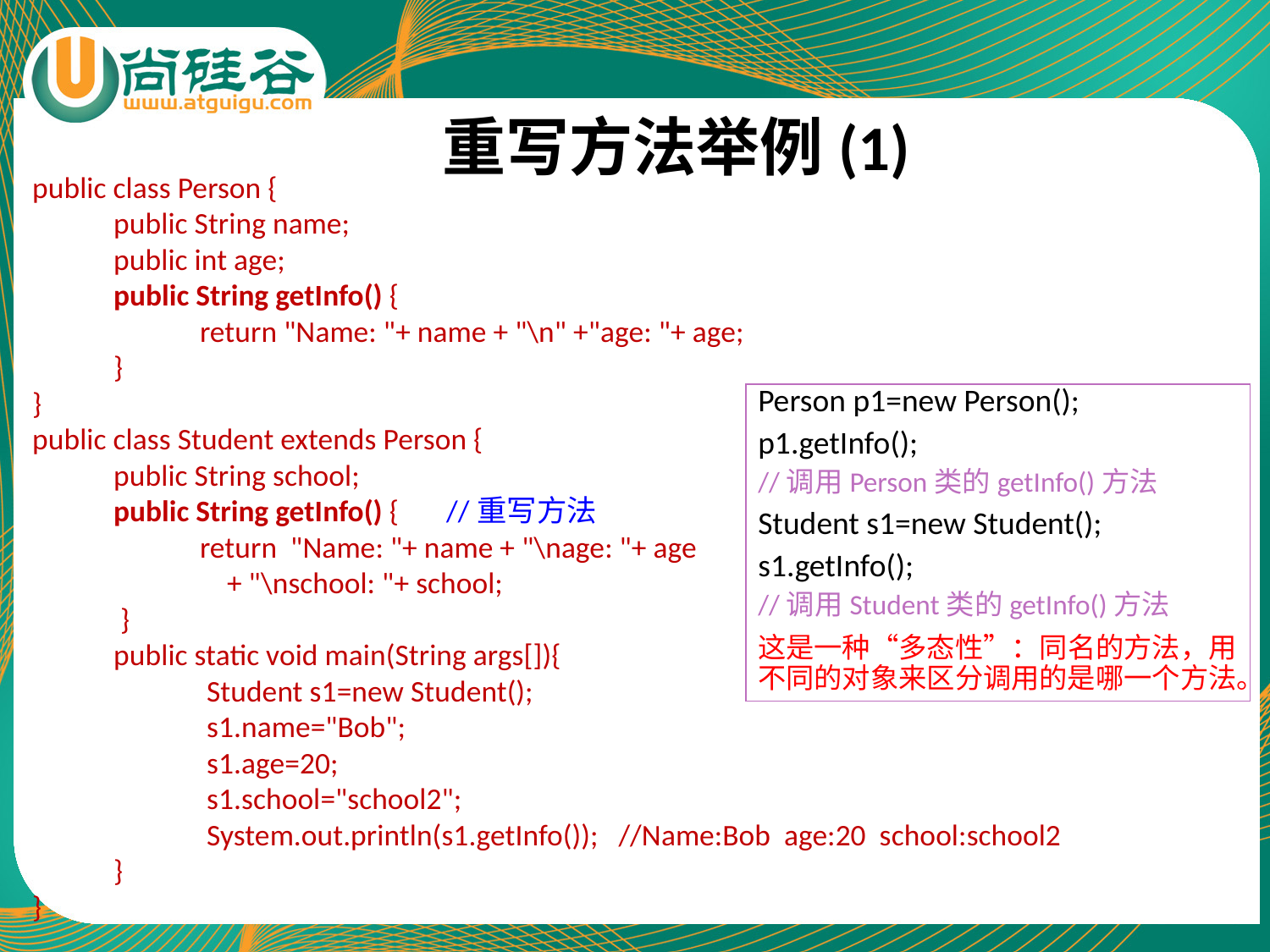

# 重写方法举例(1)
public class Person {
            public String name;
            public int age;
            public String getInfo() {
	      return "Name: "+ name + "\n" +"age: "+ age;
            }
}
public class Student extends Person {
            public String school;
            public String getInfo() {       //重写方法
  	      return  "Name: "+ name + "\nage: "+ age
	          + "\nschool: "+ school;
             }
            public static void main(String args[]){
	       Student s1=new Student();
	       s1.name="Bob";
	       s1.age=20;
	       s1.school="school2";
	       System.out.println(s1.getInfo());   //Name:Bob  age:20  school:school2
            }
}
Person p1=new Person();
p1.getInfo();
//调用Person类的getInfo()方法
Student s1=new Student();
s1.getInfo();
//调用Student类的getInfo()方法
这是一种“多态性”：同名的方法，用不同的对象来区分调用的是哪一个方法。